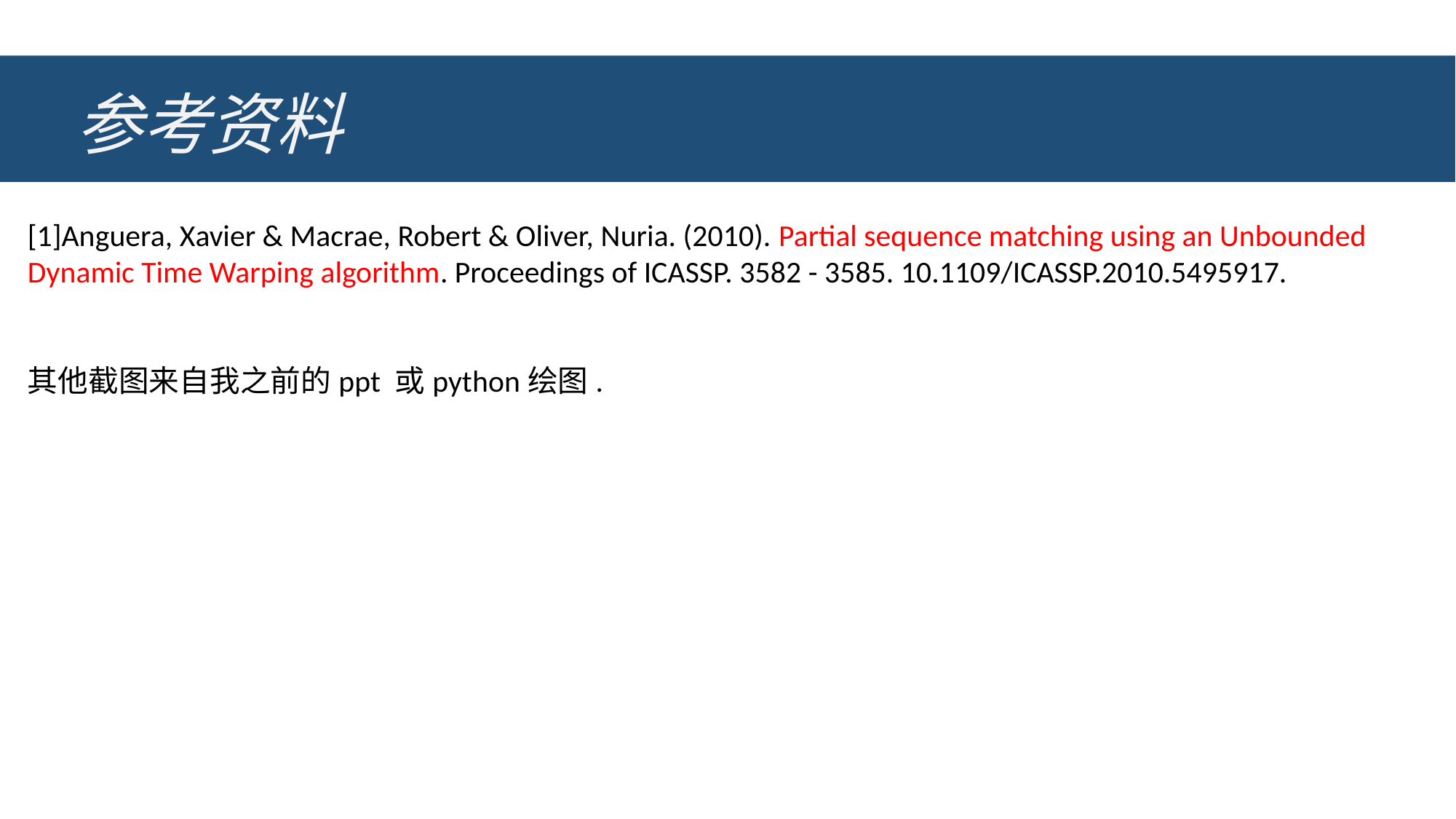

# 参考资料

[1]Anguera, Xavier & Macrae, Robert & Oliver, Nuria. (2010). Partial sequence matching using an Unbounded Dynamic Time Warping algorithm. Proceedings of ICASSP. 3582 - 3585. 10.1109/ICASSP.2010.5495917.

其他截图来自我之前的ppt 或python绘图.